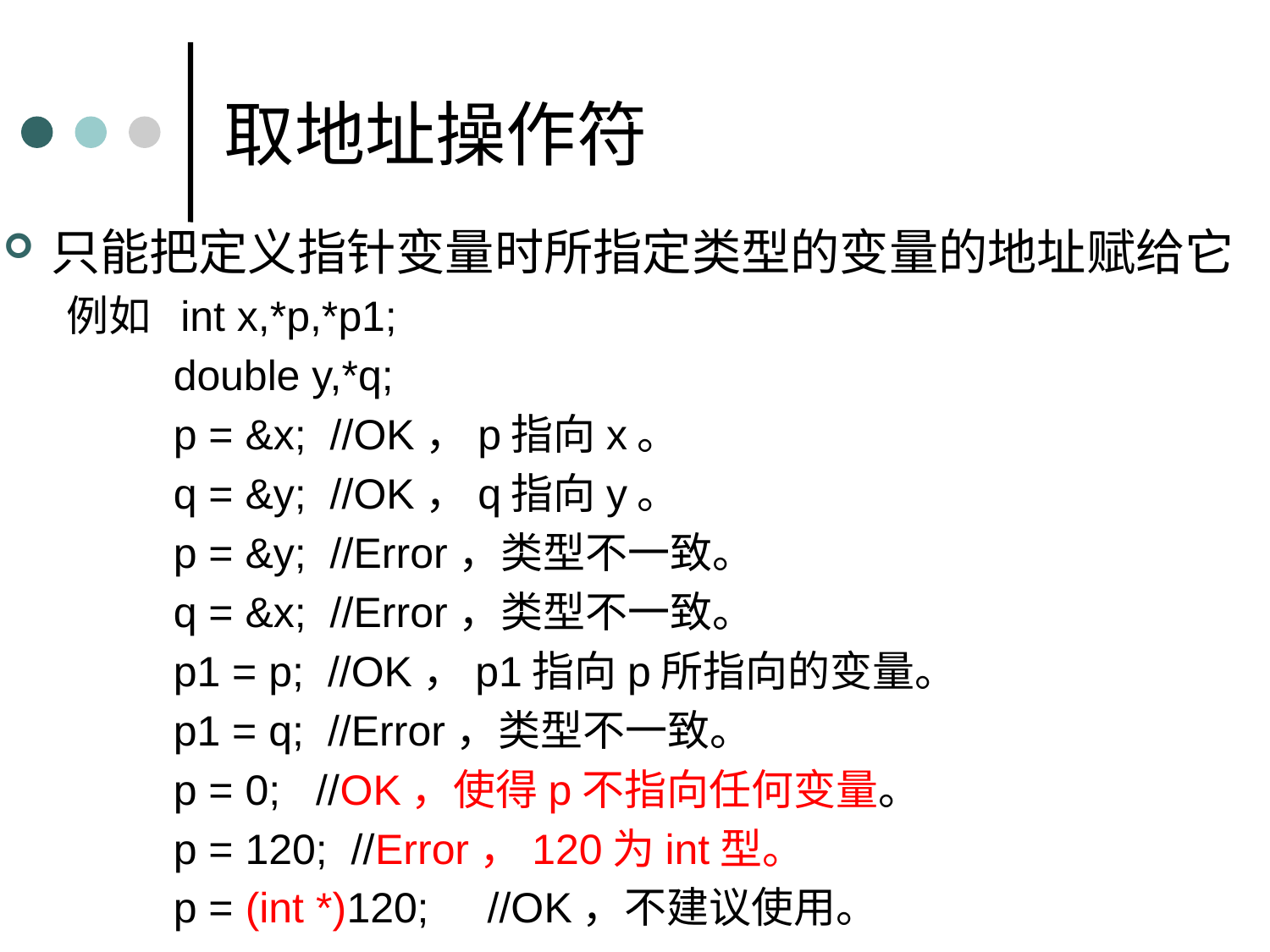

取地址操作符
只能把定义指针变量时所指定类型的变量的地址赋给它
例如  int x,*p,*p1;
         double y,*q;
         p = &x;  //OK，p指向x。
         q = &y;  //OK，q指向y。
         p = &y;  //Error，类型不一致。
         q = &x;  //Error，类型不一致。
         p1 = p;  //OK，p1指向p所指向的变量。
         p1 = q;  //Error，类型不一致。
         p = 0;   //OK，使得p不指向任何变量。
         p = 120;  //Error，120为int型。
         p = (int *)120; 	//OK，不建议使用。